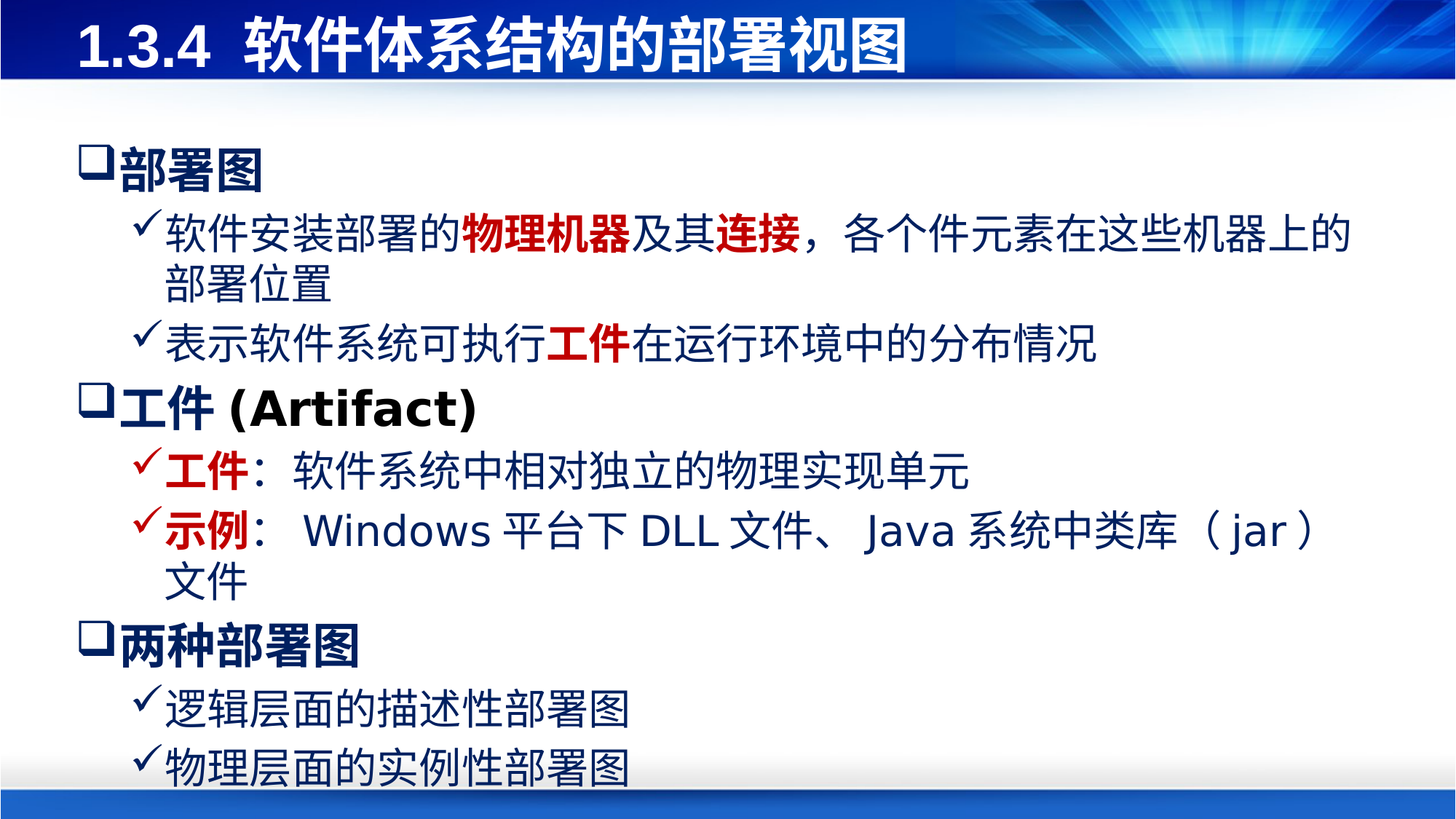

# 1.3.4 软件体系结构的部署视图
部署图
软件安装部署的物理机器及其连接，各个件元素在这些机器上的部署位置
表示软件系统可执行工件在运行环境中的分布情况
工件(Artifact)
工件：软件系统中相对独立的物理实现单元
示例：Windows平台下DLL文件、Java系统中类库（jar）文件
两种部署图
逻辑层面的描述性部署图
物理层面的实例性部署图